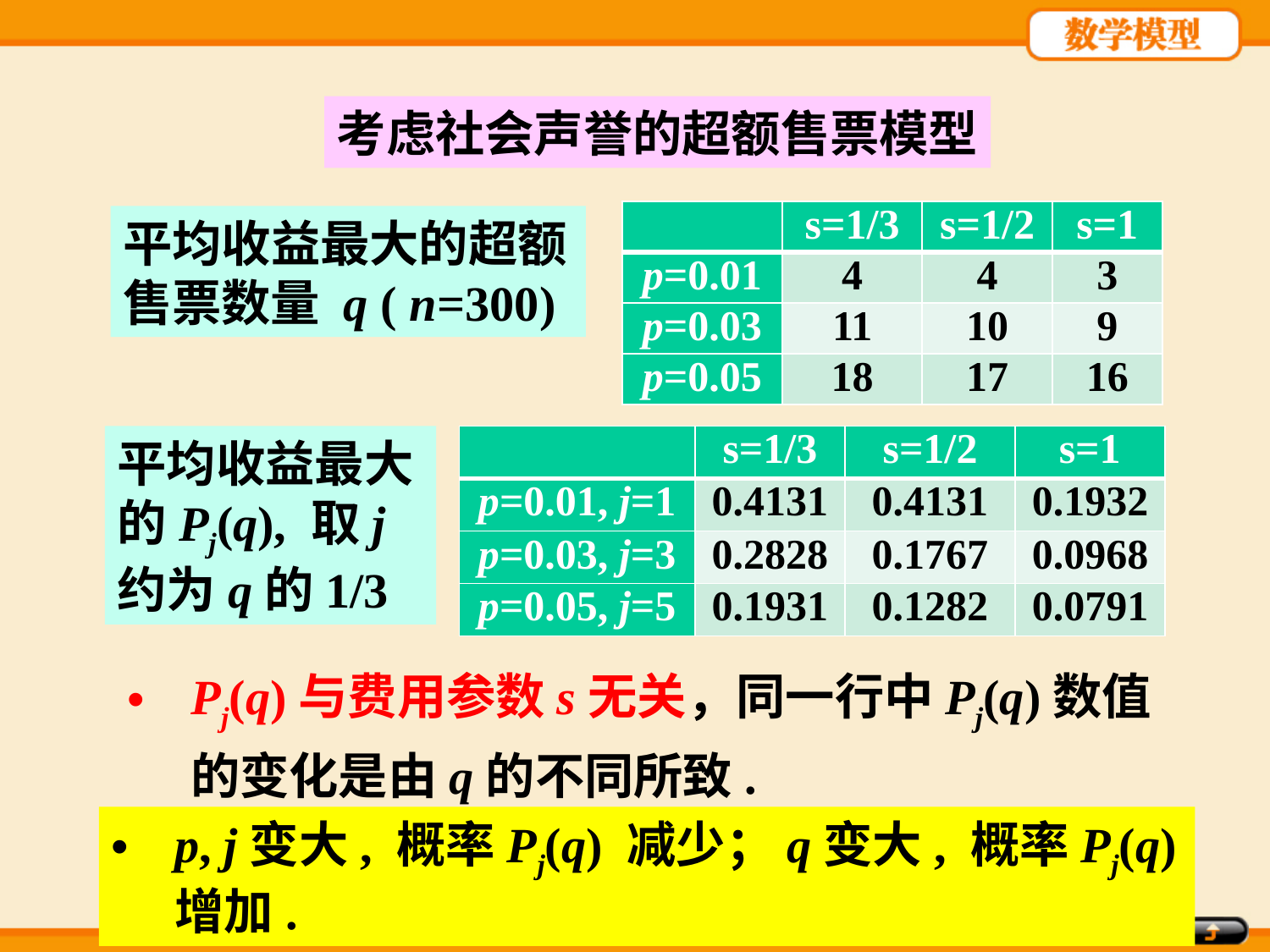

考虑社会声誉的超额售票模型
|  | s=1/3 | s=1/2 | s=1 |
| --- | --- | --- | --- |
| p=0.01 | 4 | 4 | 3 |
| p=0.03 | 11 | 10 | 9 |
| p=0.05 | 18 | 17 | 16 |
平均收益最大的超额售票数量 q ( n=300)
平均收益最大的Pj(q), 取j约为q的1/3
|  | s=1/3 | s=1/2 | s=1 |
| --- | --- | --- | --- |
| p=0.01, j=1 | 0.4131 | 0.4131 | 0.1932 |
| p=0.03, j=3 | 0.2828 | 0.1767 | 0.0968 |
| p=0.05, j=5 | 0.1931 | 0.1282 | 0.0791 |
Pj(q)与费用参数s无关，同一行中Pj(q)数值的变化是由q的不同所致.
p, j变大, 概率Pj(q) 减少；q变大, 概率Pj(q) 增加.